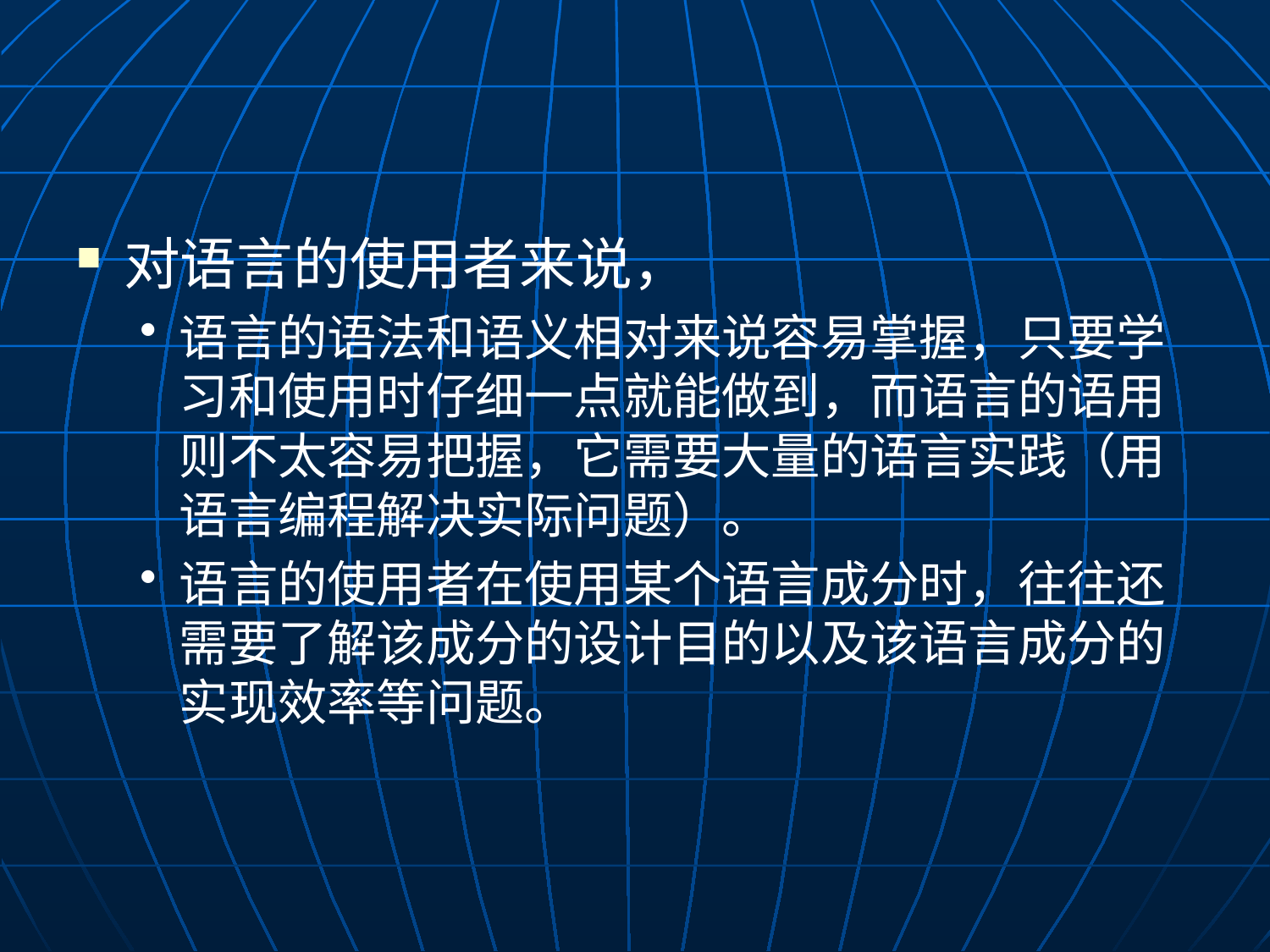

#
对语言的使用者来说，
语言的语法和语义相对来说容易掌握，只要学习和使用时仔细一点就能做到，而语言的语用则不太容易把握，它需要大量的语言实践（用语言编程解决实际问题）。
语言的使用者在使用某个语言成分时，往往还需要了解该成分的设计目的以及该语言成分的实现效率等问题。